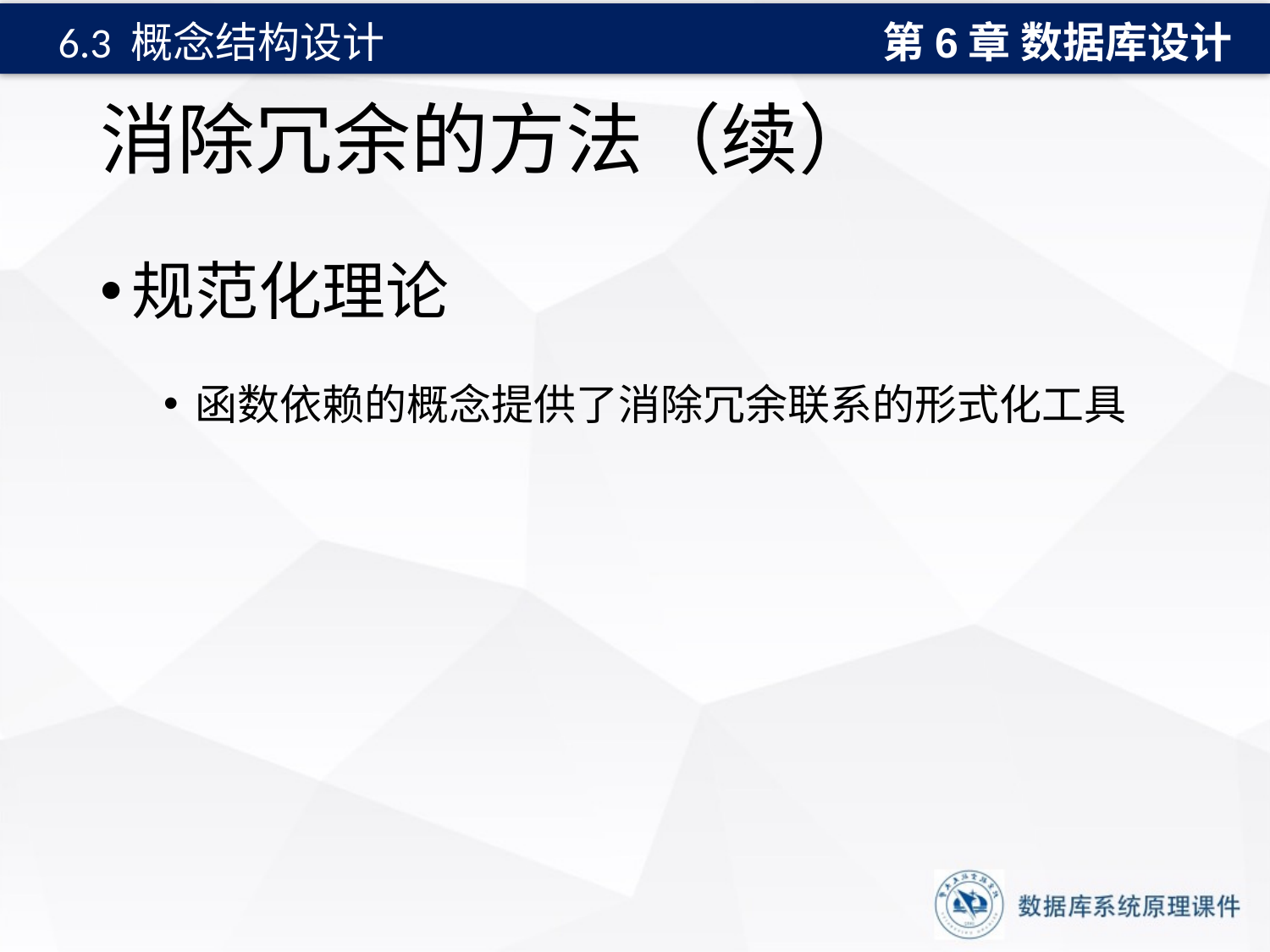

第6章 数据库设计
6.3 概念结构设计
# 消除冗余的方法（续）
规范化理论
函数依赖的概念提供了消除冗余联系的形式化工具